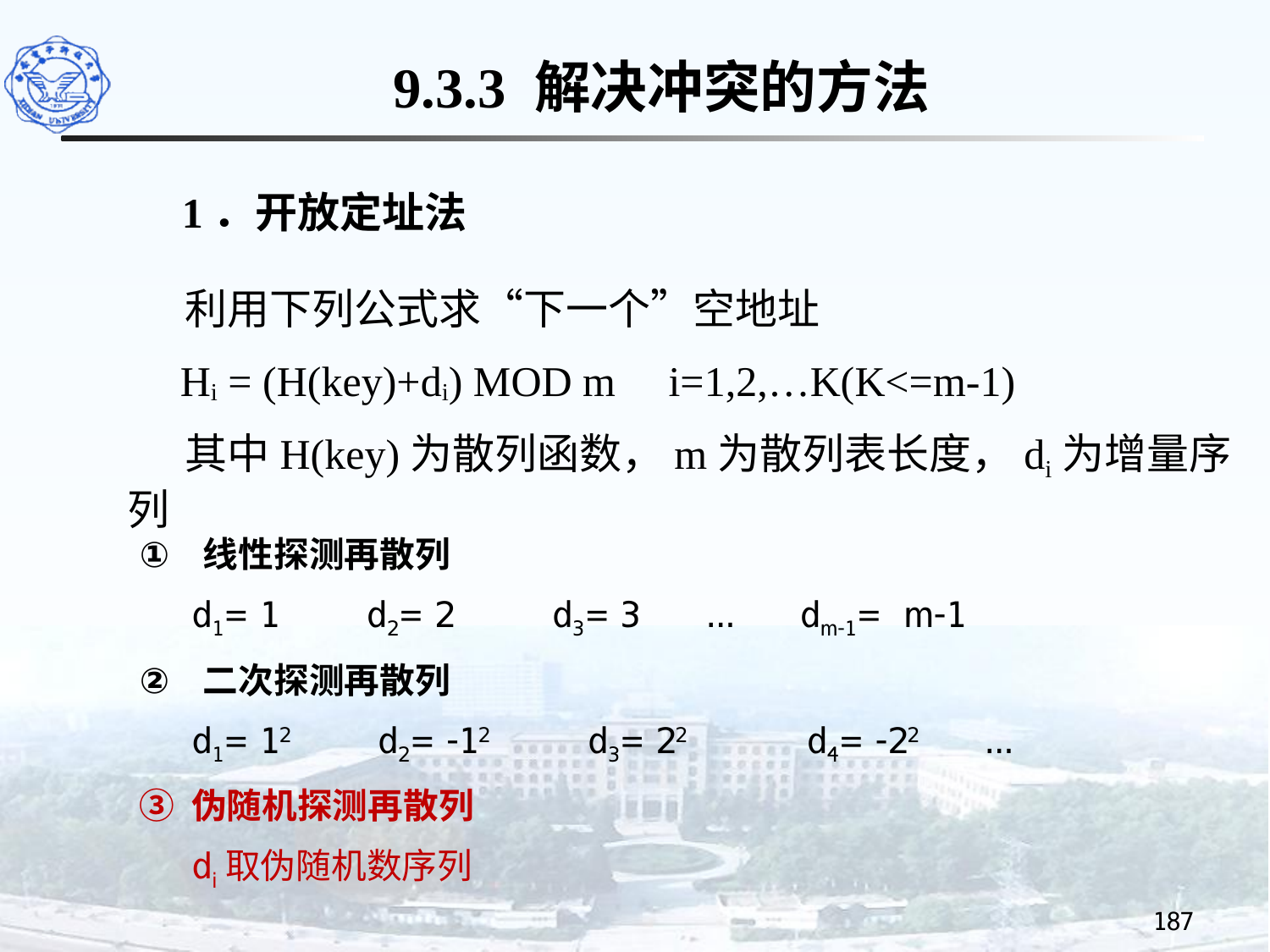

9.3.3 解决冲突的方法
          1．开放定址法
     利用下列公式求“下一个”空地址
     Hi = (H(key)+di) MOD m     i=1,2,…K(K<=m-1)
     其中H(key)为散列函数，m为散列表长度，di为增量序列
线性探测再散列
      d1= 1        d2= 2         d3= 3      …      dm-1=  m-1
二次探测再散列
      d1= 12        d2= -12         d3= 22           d4= -22      …
③ 伪随机探测再散列
      di取伪随机数序列
187